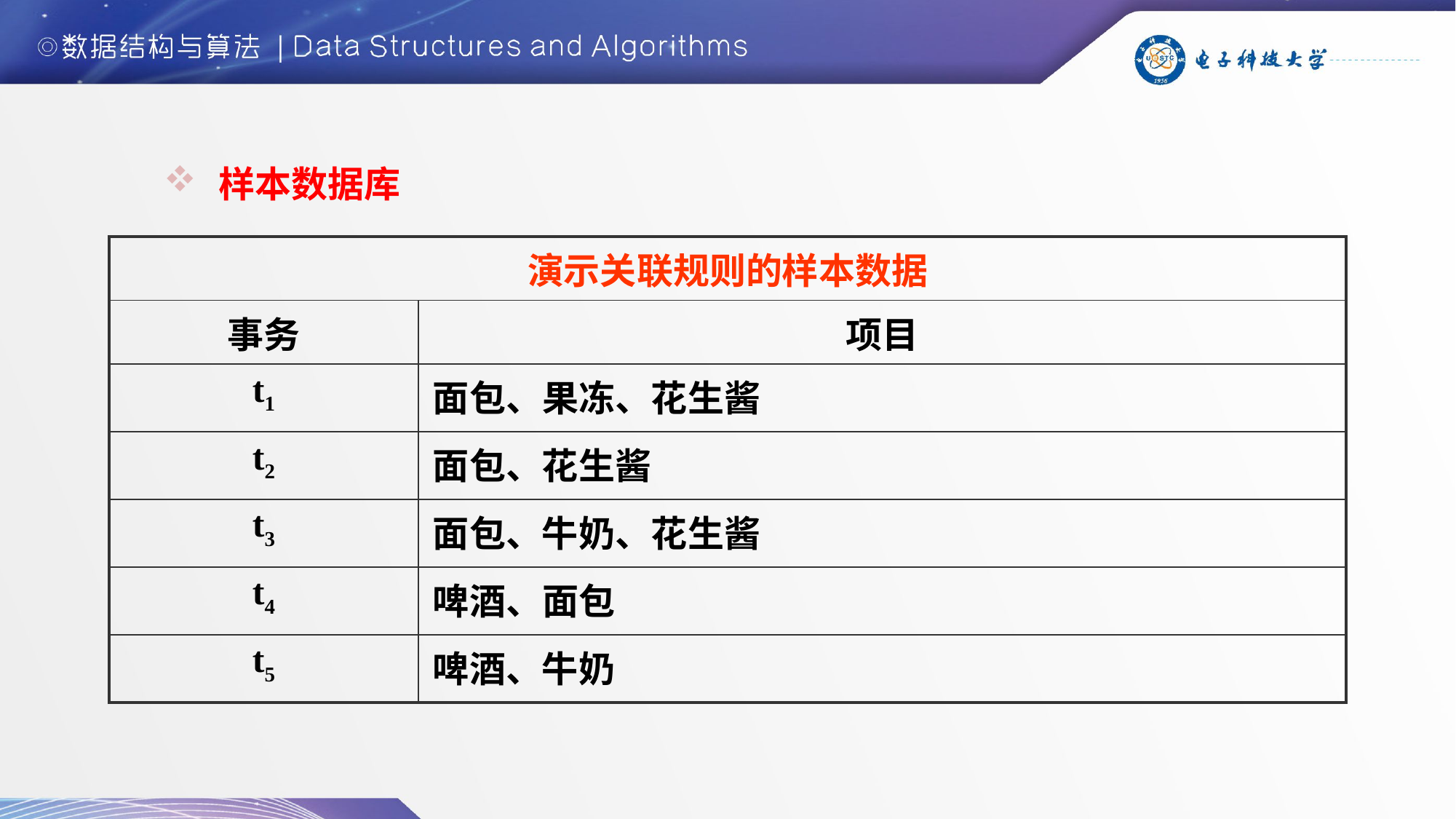

样本数据库
| 演示关联规则的样本数据 |  |
| --- | --- |
| 事务 | 项目 |
| t1 | 面包、果冻、花生酱 |
| t2 | 面包、花生酱 |
| t3 | 面包、牛奶、花生酱 |
| t4 | 啤酒、面包 |
| t5 | 啤酒、牛奶 |